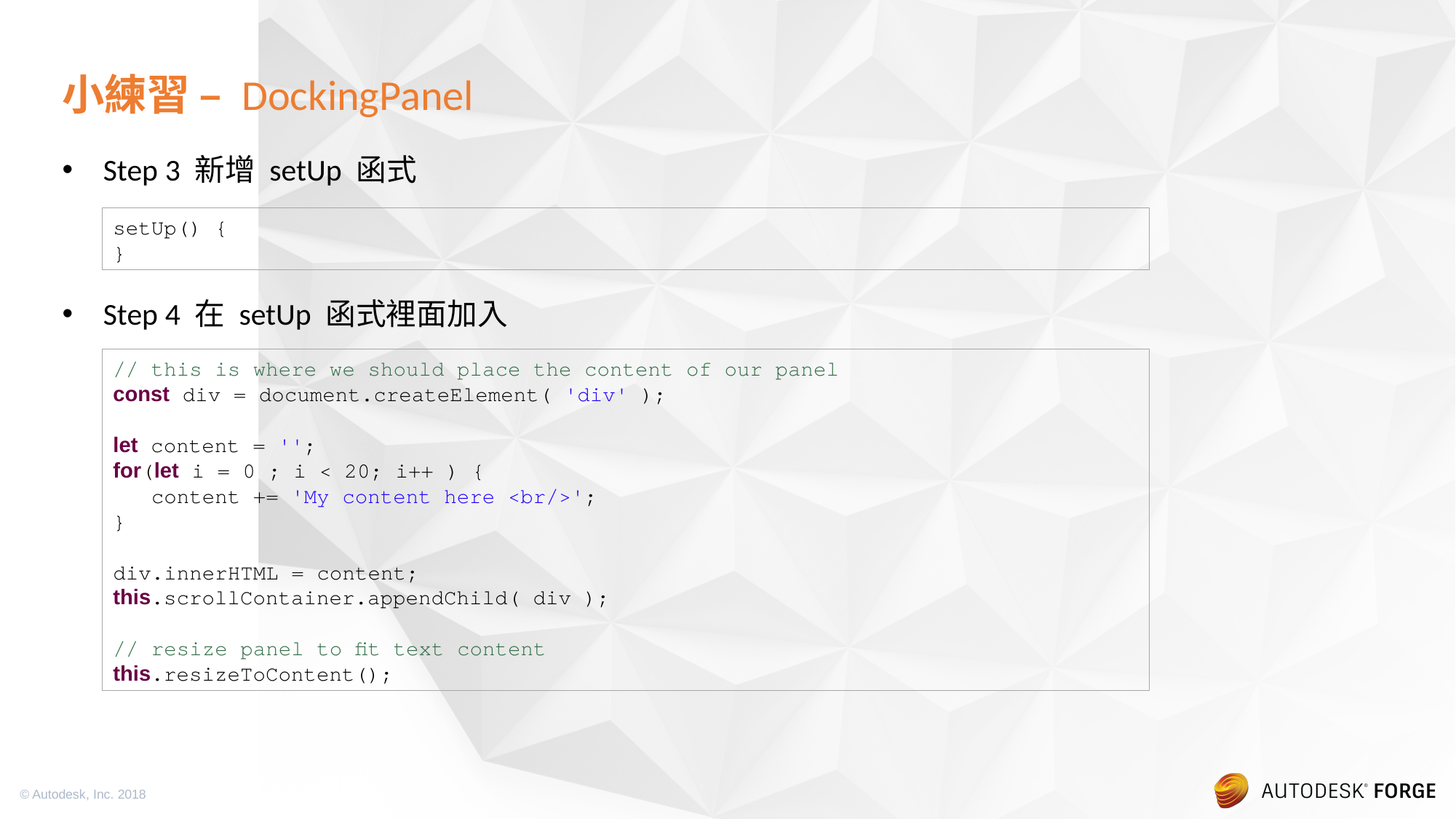

# 小練習 – DockingPanel
Step 3 新增 setUp 函式

Step 4 在 setUp 函式裡面加入
setUp() {
}
// this is where we should place the content of our panel
const div = document.createElement( 'div' );

let content = '';
for(let i = 0 ; i < 20; i++ ) {
   content += 'My content here <br/>';
}

div.innerHTML = content;
this.scrollContainer.appendChild( div );

// resize panel to fit text content
this.resizeToContent();